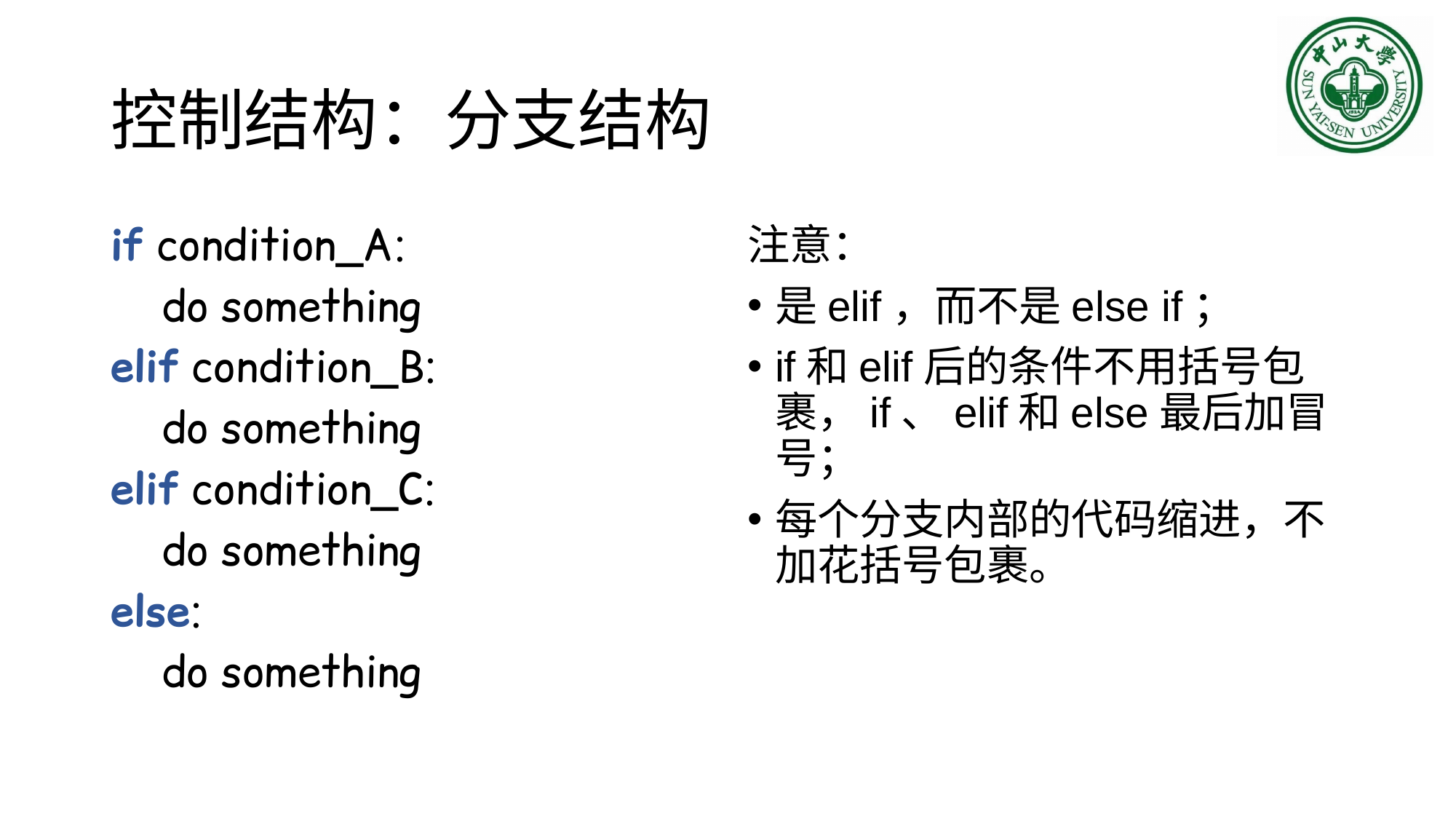

# 控制结构：分支结构
if condition_A:
    do something
elif condition_B:
    do something
elif condition_C:
    do something
else:
    do something
注意：
是elif，而不是else if；
if和elif后的条件不用括号包裹，if、elif和else最后加冒号；
每个分支内部的代码缩进，不加花括号包裹。